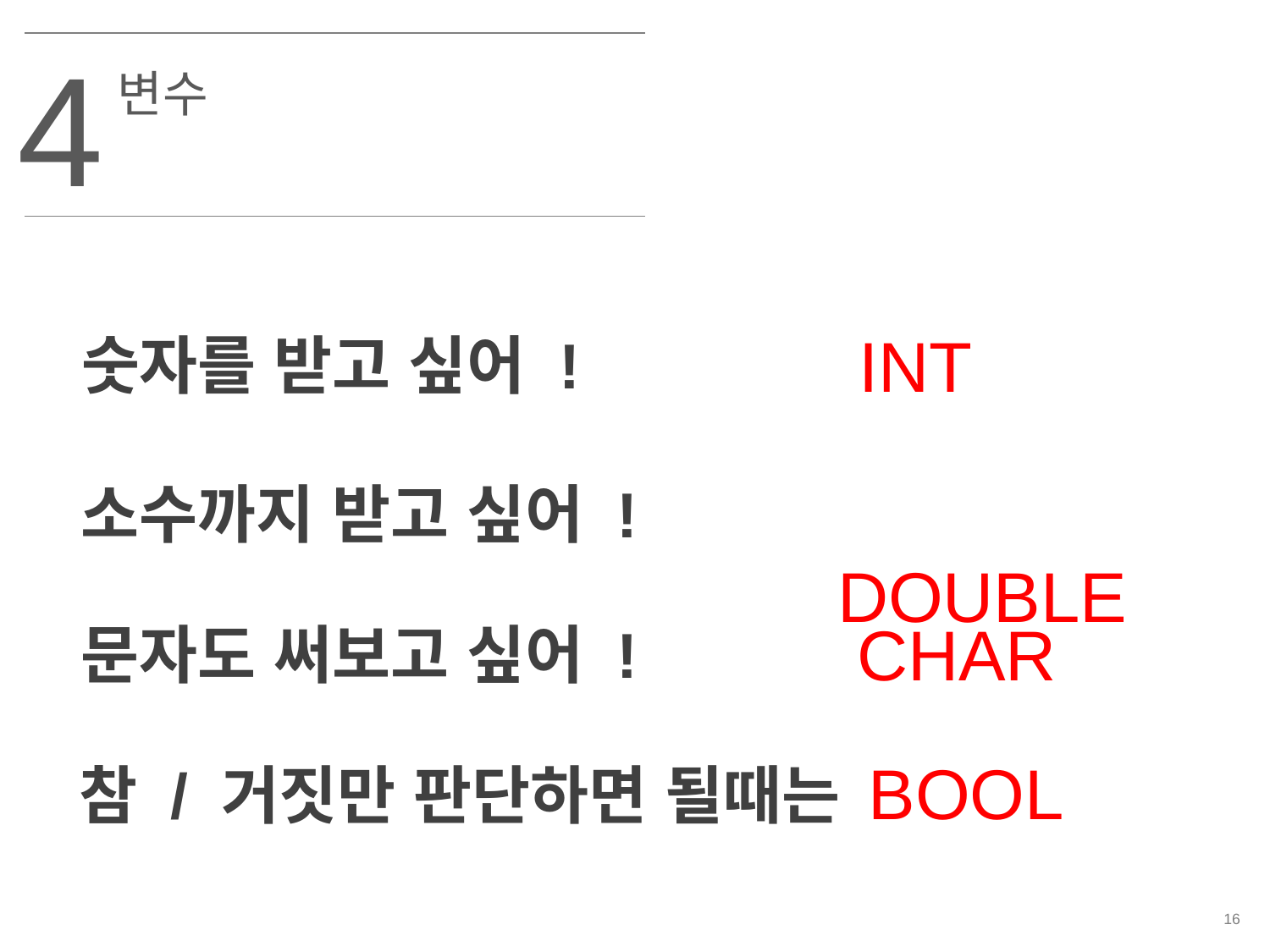

4
변수
 INT
숫자를 받고 싶어 !
 DOUBLE
소수까지 받고 싶어 !
 CHAR
문자도 써보고 싶어 !
BOOL
참 / 거짓만 판단하면 될때는